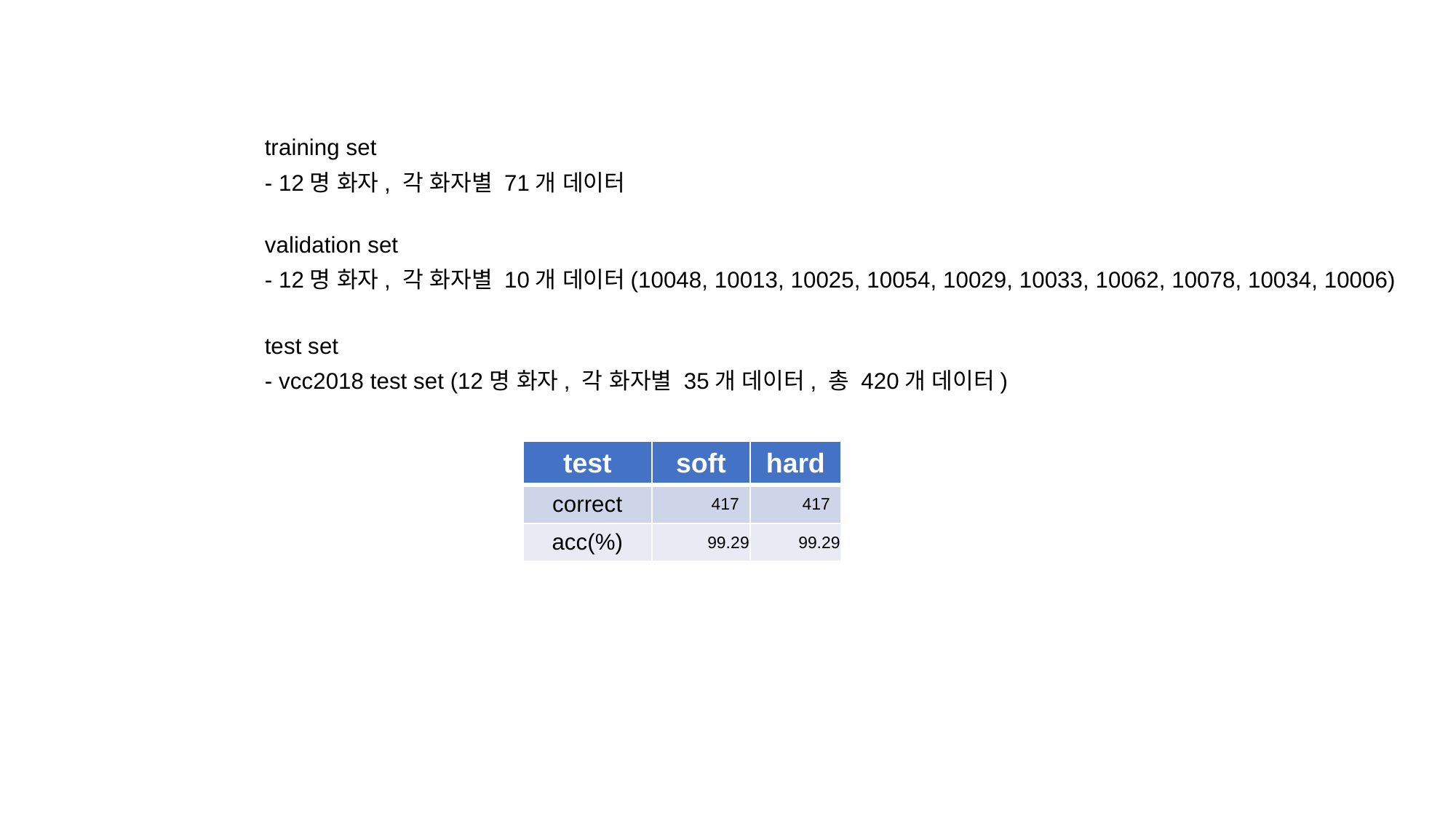

training set
- 12명 화자, 각 화자별 71개 데이터
validation set
- 12명 화자, 각 화자별 10개 데이터(10048, 10013, 10025, 10054, 10029, 10033, 10062, 10078, 10034, 10006)
test set
- vcc2018 test set (12명 화자, 각 화자별 35개 데이터, 총 420개 데이터)
| test | soft | hard |
| --- | --- | --- |
| correct | 417 | 417 |
| acc(%) | 99.29 | 99.29 |